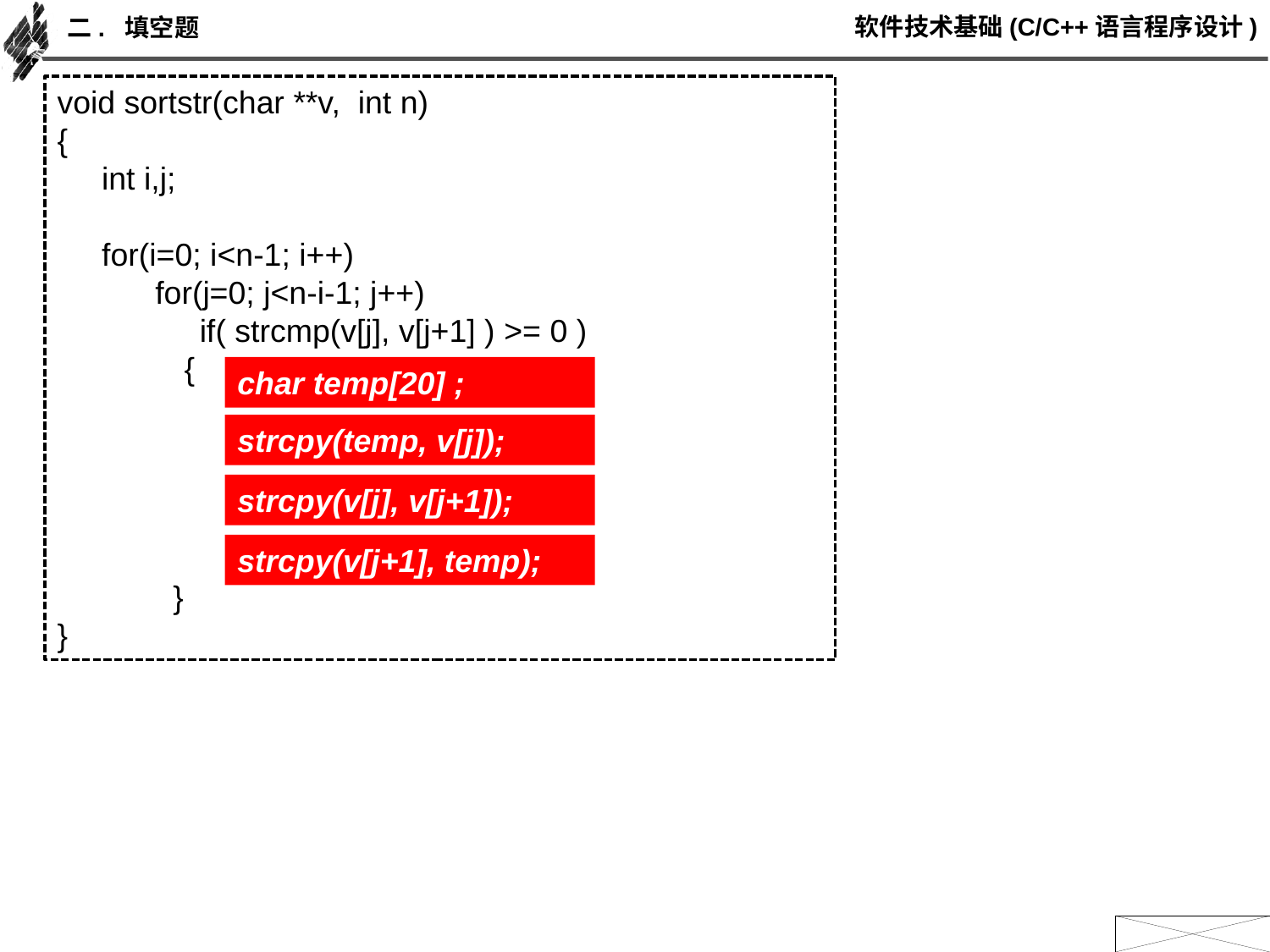

二.  填空题
void sortstr(char **v,  int n)
{
     int i,j;

     for(i=0; i<n-1; i++)
           for(j=0; j<n-i-1; j++)
                if( strcmp(v[j], v[j+1] ) >= 0 )
	{

             }
}
char temp[20] ;
strcpy(temp, v[j]);
strcpy(v[j], v[j+1]);
strcpy(v[j+1], temp);